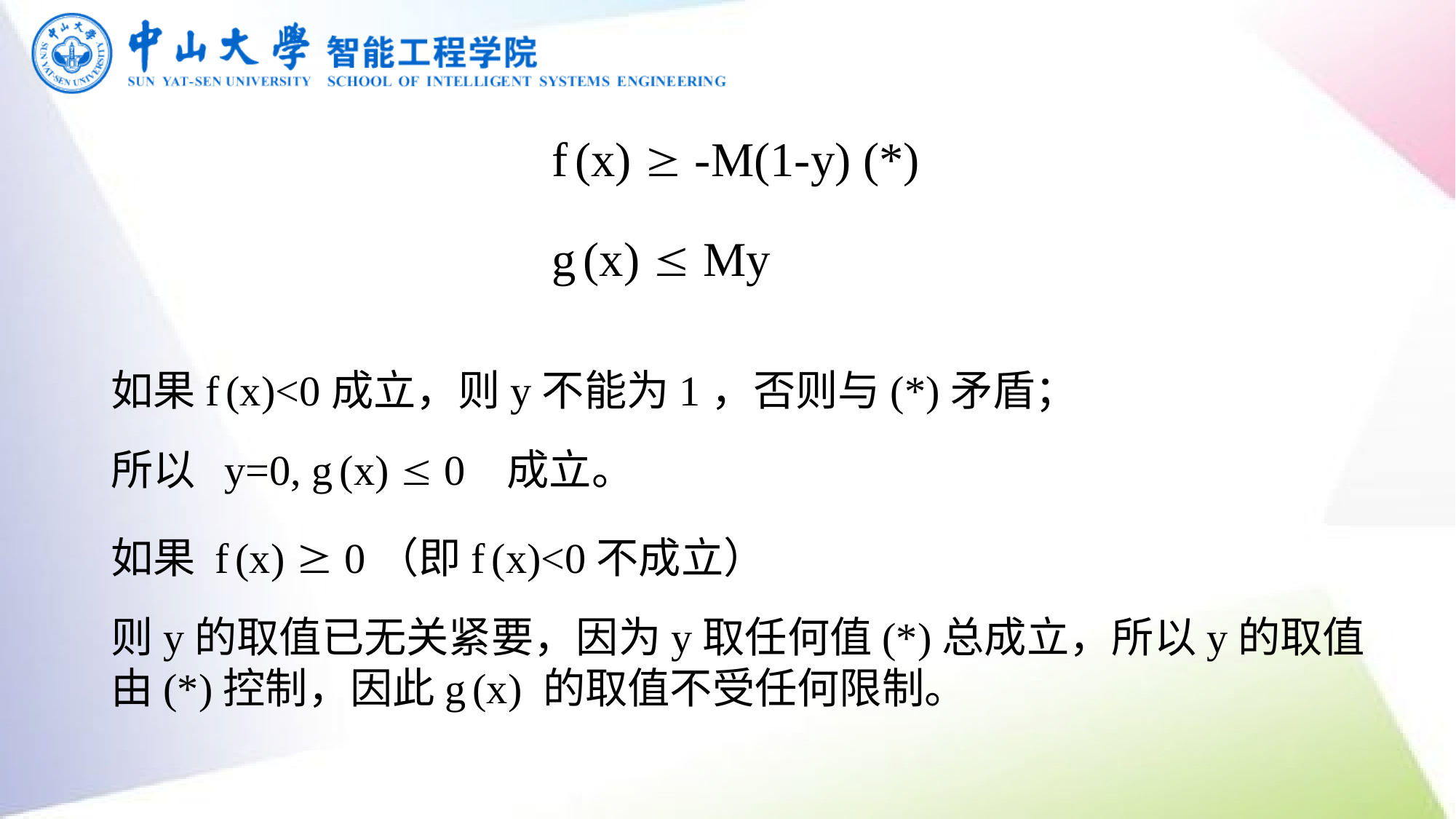

f (x) ≥ -M(1-y) (*)
g (x) ≤ My
如果f (x)<0成立，则y不能为1，否则与(*)矛盾；
所以  y=0, g (x) ≤ 0   成立。
如果 f (x) ≥ 0（即f (x)<0不成立）
则y的取值已无关紧要，因为y取任何值(*)总成立，所以y的取值由(*)控制，因此g (x) 的取值不受任何限制。